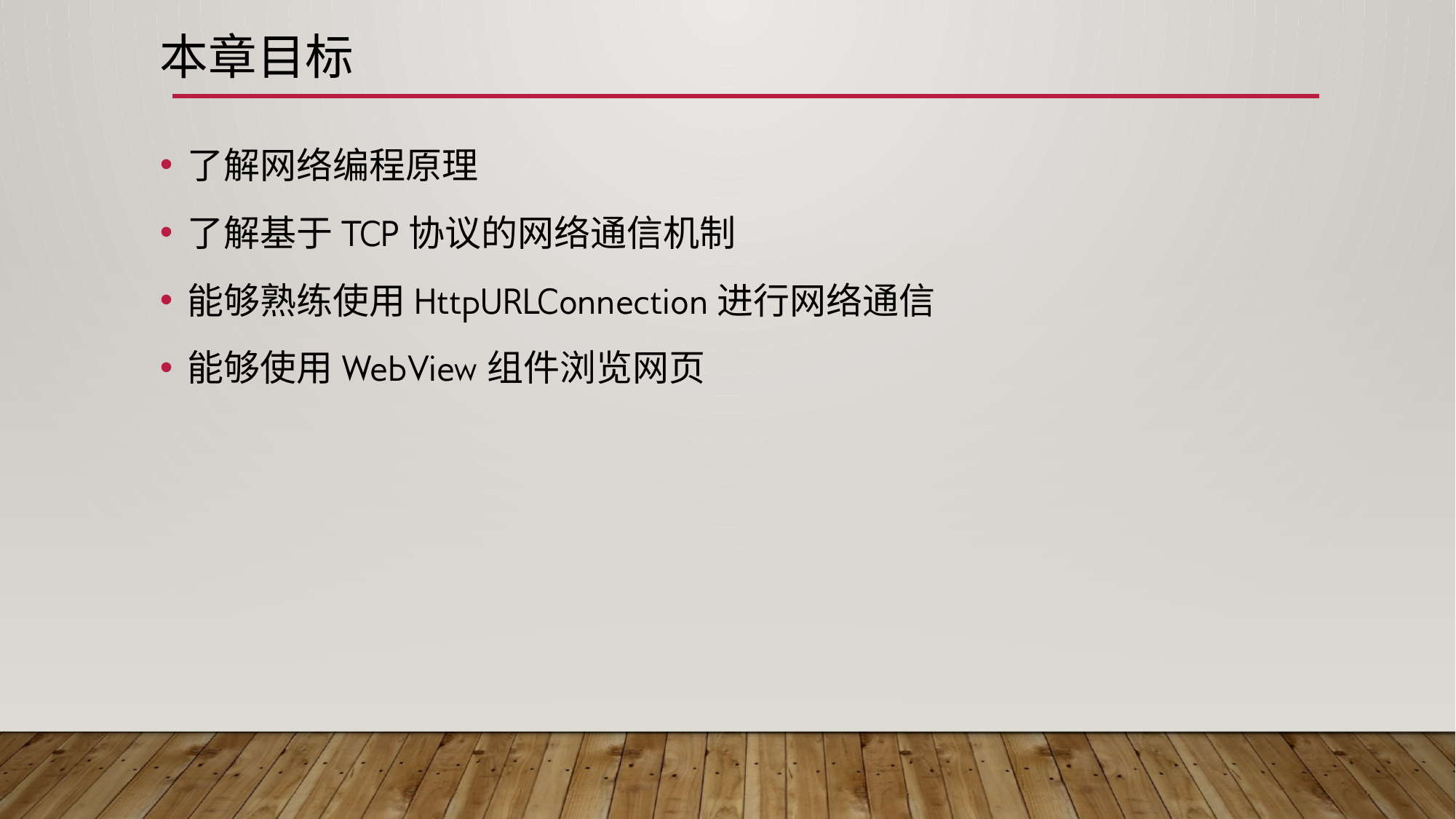

# 本章目标
了解网络编程原理
了解基于TCP协议的网络通信机制
能够熟练使用HttpURLConnection进行网络通信
能够使用WebView组件浏览网页